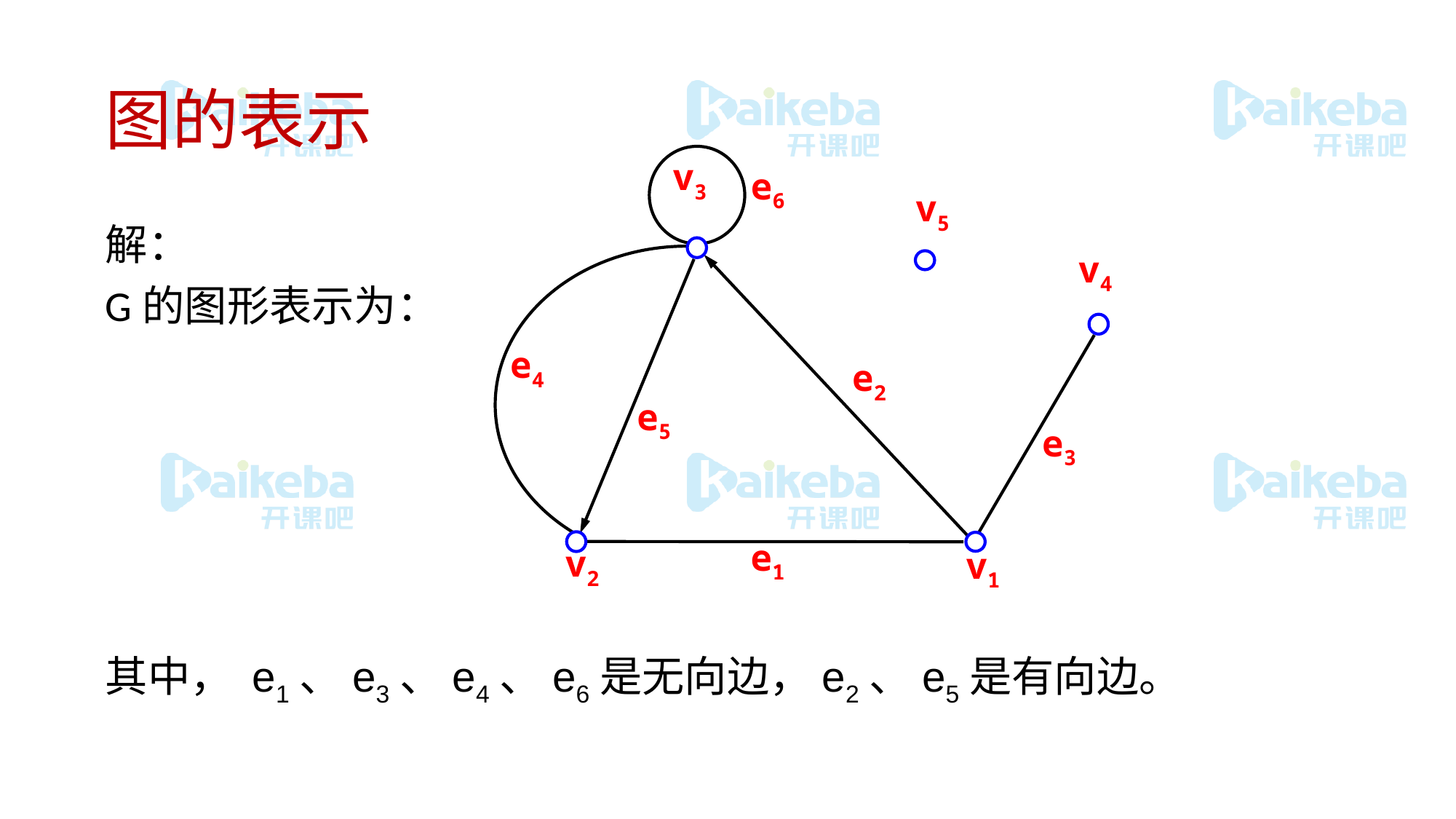

# 图的表示

v3
e6
v5

v4

e4
e2
e5
e3

e1
v2

v1
解：
G的图形表示为：

其中， e1、e3、e4、e6是无向边，e2、e5是有向边。